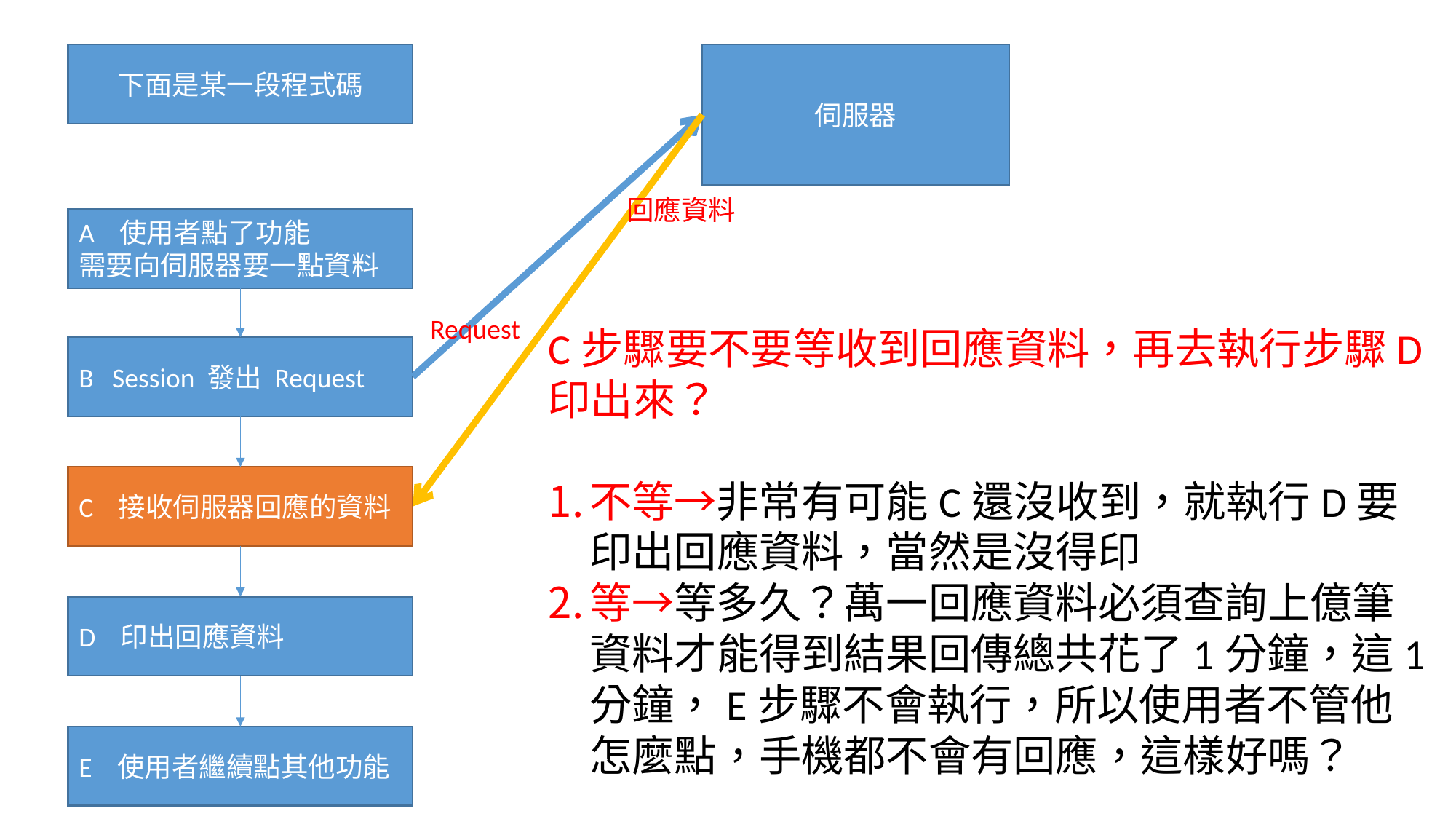

下面是某一段程式碼
伺服器
回應資料
A   使用者點了功能
需要向伺服器要一點資料
Request
C步驟要不要等收到回應資料，再去執行步驟D印出來？

不等→非常有可能C還沒收到，就執行D要印出回應資料，當然是沒得印
等→等多久？萬一回應資料必須查詢上億筆資料才能得到結果回傳總共花了1分鐘，這1分鐘，E步驟不會執行，所以使用者不管他怎麼點，手機都不會有回應，這樣好嗎？
B   Session 發出 Request
C   接收伺服器回應的資料
D   印出回應資料
E   使用者繼續點其他功能